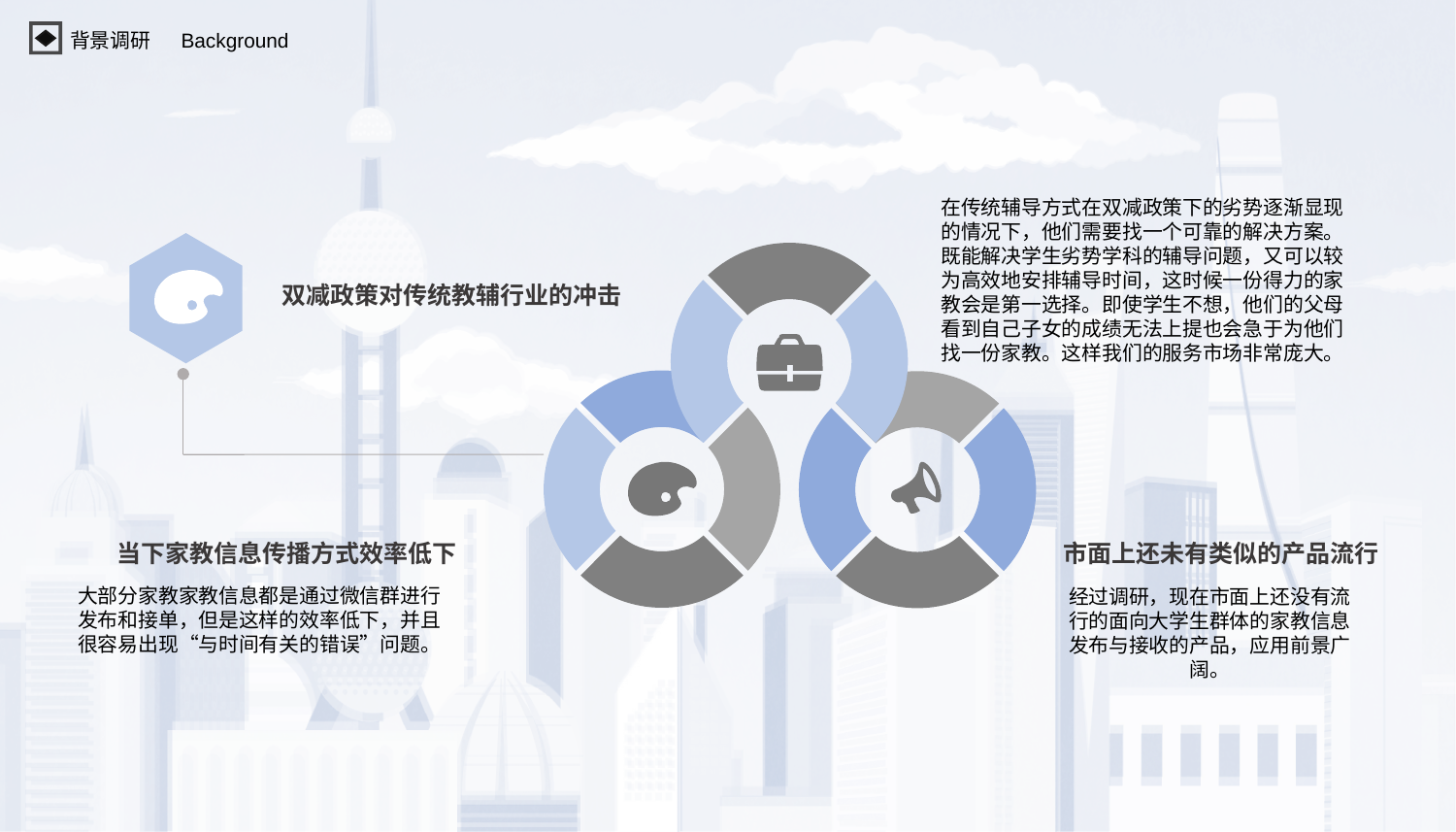

背景调研
Background

在传统辅导方式在双减政策下的劣势逐渐显现的情况下，他们需要找一个可靠的解决方案。既能解决学生劣势学科的辅导问题，又可以较为高效地安排辅导时间，这时候一份得力的家教会是第一选择。即使学生不想，他们的父母看到自己子女的成绩无法上提也会急于为他们找一份家教。这样我们的服务市场非常庞大。

双减政策对传统教辅行业的冲击
当下家教信息传播方式效率低下
市面上还未有类似的产品流行
大部分家教家教信息都是通过微信群进行发布和接单，但是这样的效率低下，并且很容易出现“与时间有关的错误”问题。
经过调研，现在市面上还没有流行的面向大学生群体的家教信息发布与接收的产品，应用前景广阔。